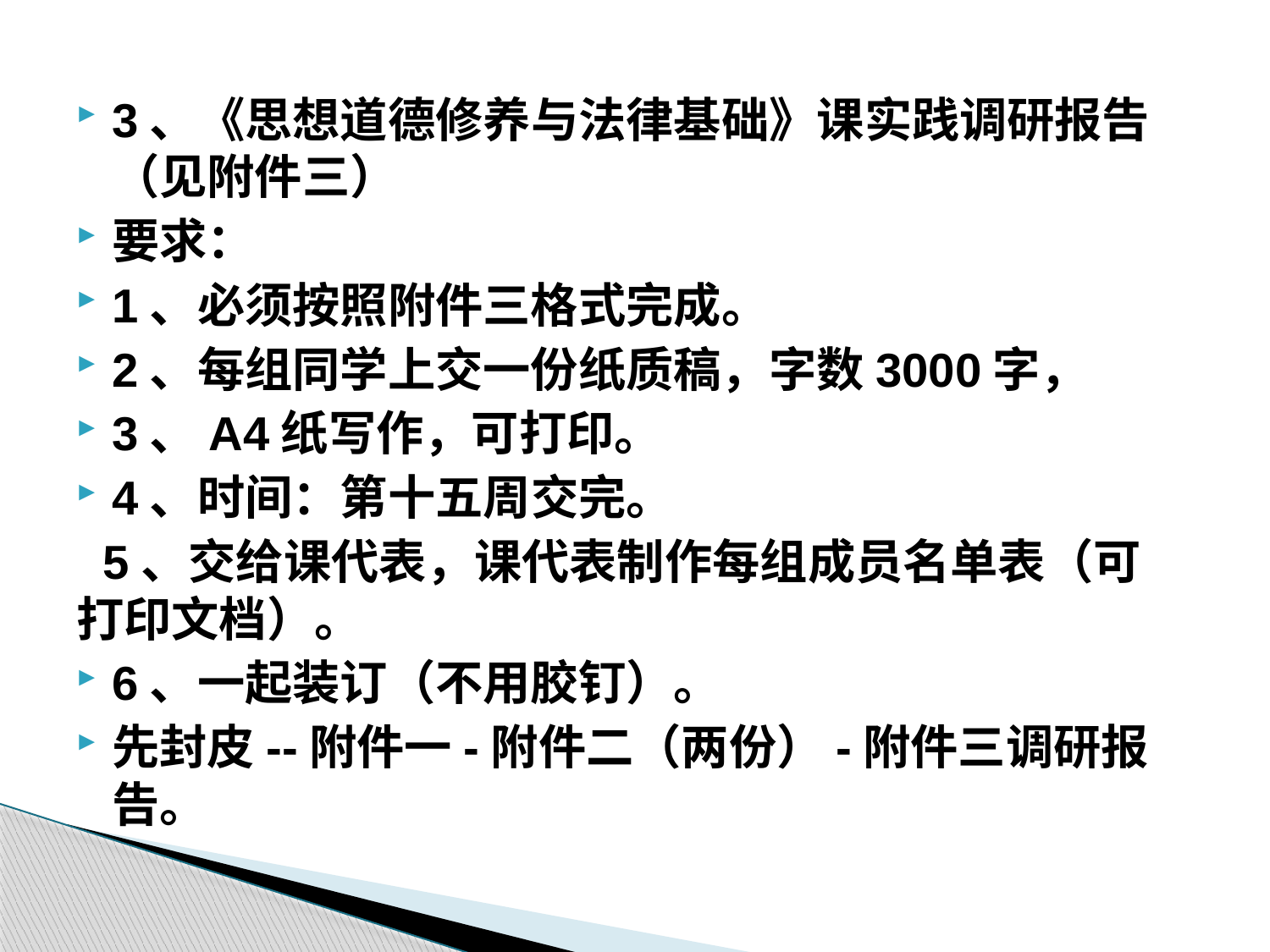

3、《思想道德修养与法律基础》课实践调研报告（见附件三）
要求：
1、必须按照附件三格式完成。
2、每组同学上交一份纸质稿，字数3000字，
3、A4纸写作，可打印。
4、时间：第十五周交完。
  5、交给课代表，课代表制作每组成员名单表（可打印文档）。
6、一起装订（不用胶钉）。
先封皮--附件一-附件二（两份）-附件三调研报告。